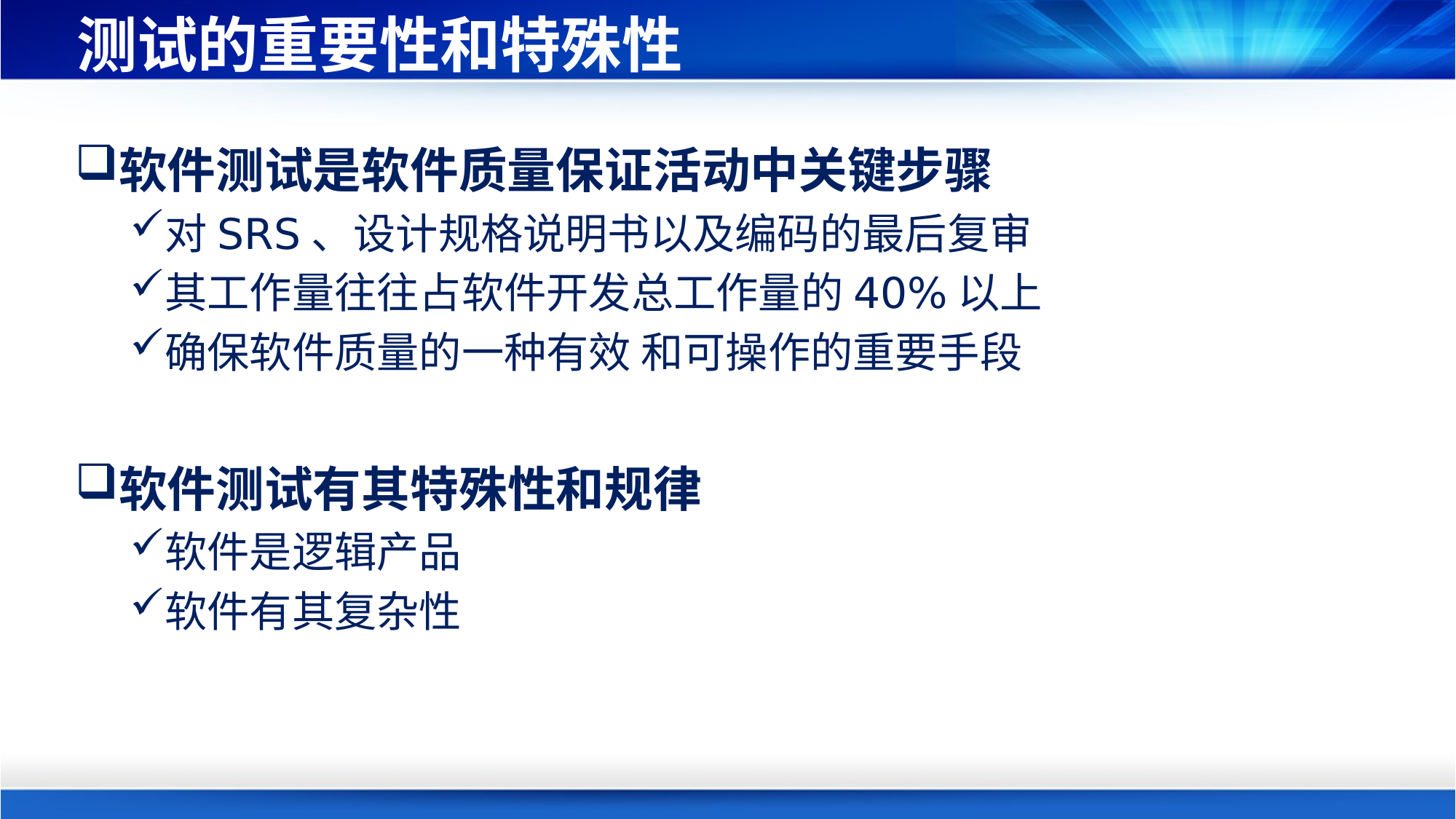

# 测试的重要性和特殊性
软件测试是软件质量保证活动中关键步骤
对SRS、设计规格说明书以及编码的最后复审
其工作量往往占软件开发总工作量的40%以上
确保软件质量的一种有效 和可操作的重要手段

软件测试有其特殊性和规律
软件是逻辑产品
软件有其复杂性